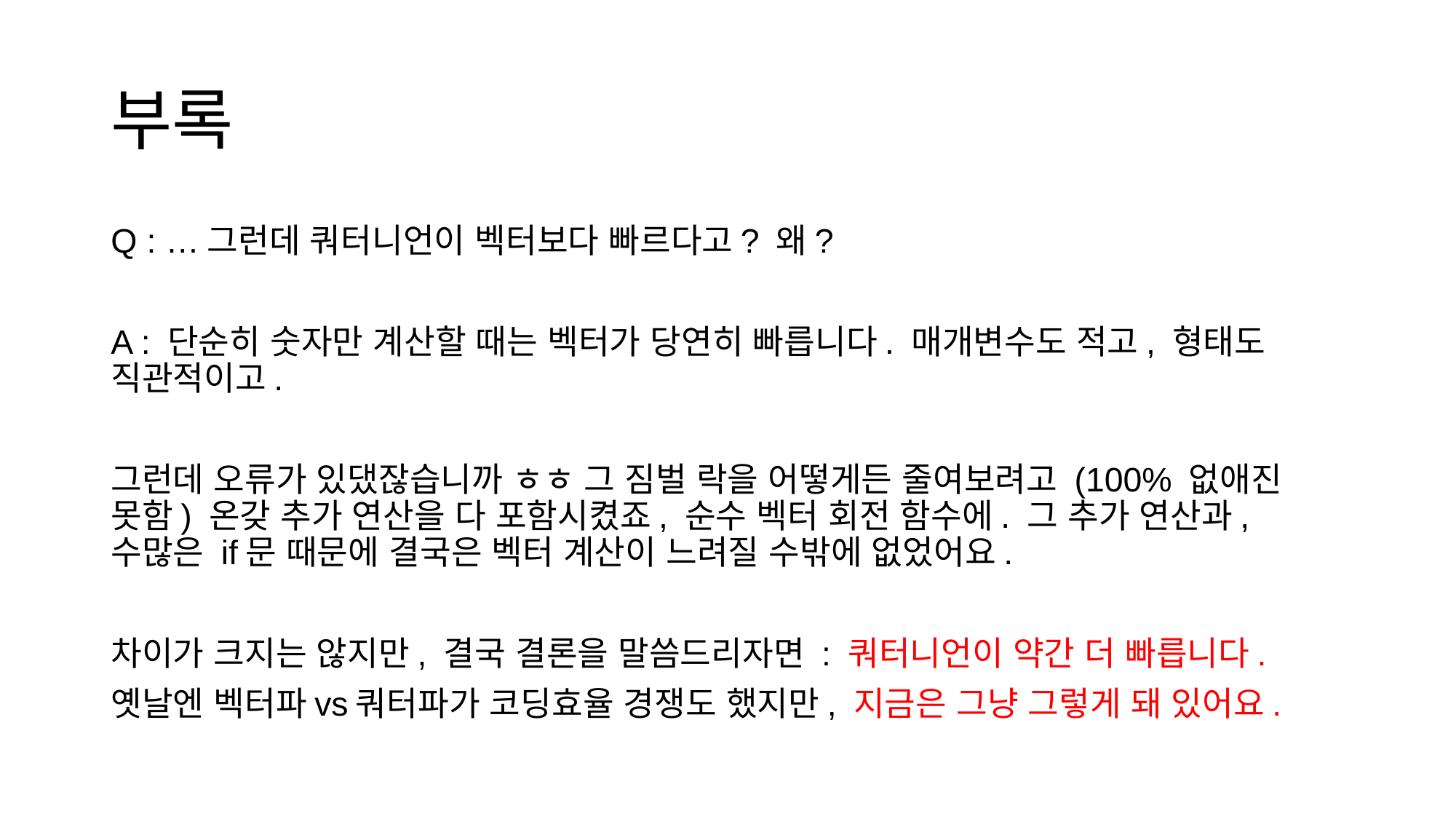

# 부록
Q : …그런데 쿼터니언이 벡터보다 빠르다고? 왜?

A : 단순히 숫자만 계산할 때는 벡터가 당연히 빠릅니다. 매개변수도 적고, 형태도 직관적이고.

그런데 오류가 있댔잖습니까 ㅎㅎ 그 짐벌 락을 어떻게든 줄여보려고 (100% 없애진 못함) 온갖 추가 연산을 다 포함시켰죠, 순수 벡터 회전 함수에. 그 추가 연산과, 수많은 if문 때문에 결국은 벡터 계산이 느려질 수밖에 없었어요.

차이가 크지는 않지만, 결국 결론을 말씀드리자면 : 쿼터니언이 약간 더 빠릅니다.
옛날엔 벡터파vs쿼터파가 코딩효율 경쟁도 했지만, 지금은 그냥 그렇게 돼 있어요.